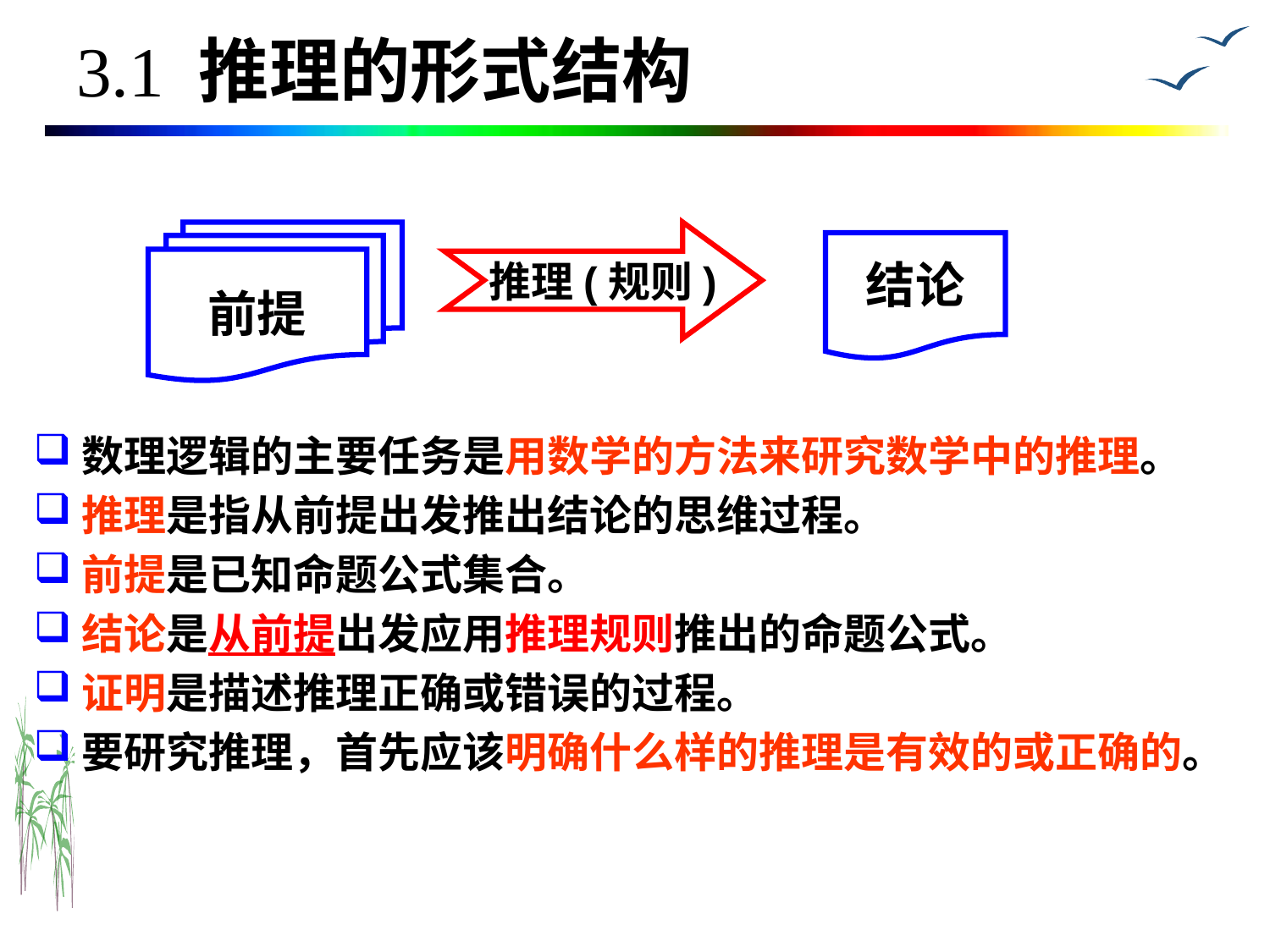

# 3.1 推理的形式结构
前提
推理(规则)
结论
数理逻辑的主要任务是用数学的方法来研究数学中的推理。
推理是指从前提出发推出结论的思维过程。
前提是已知命题公式集合。
结论是从前提出发应用推理规则推出的命题公式。
证明是描述推理正确或错误的过程。
要研究推理，首先应该明确什么样的推理是有效的或正确的。